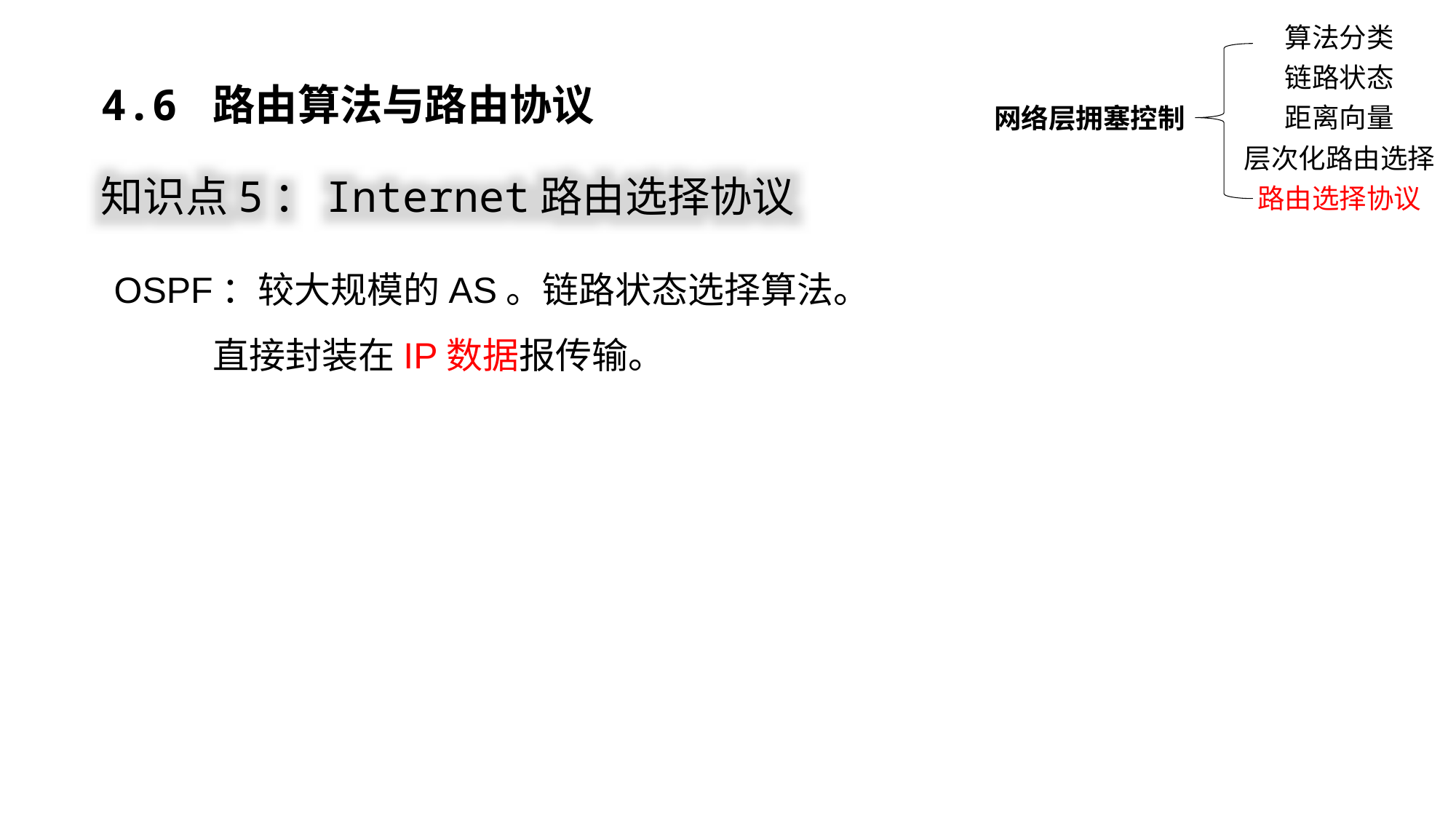

算法分类

链路状态
网络层拥塞控制
距离向量
层次化路由选择
路由选择协议
4.6 路由算法与路由协议
知识点5：Internet路由选择协议
OSPF：较大规模的AS。链路状态选择算法。
           直接封装在IP数据报传输。